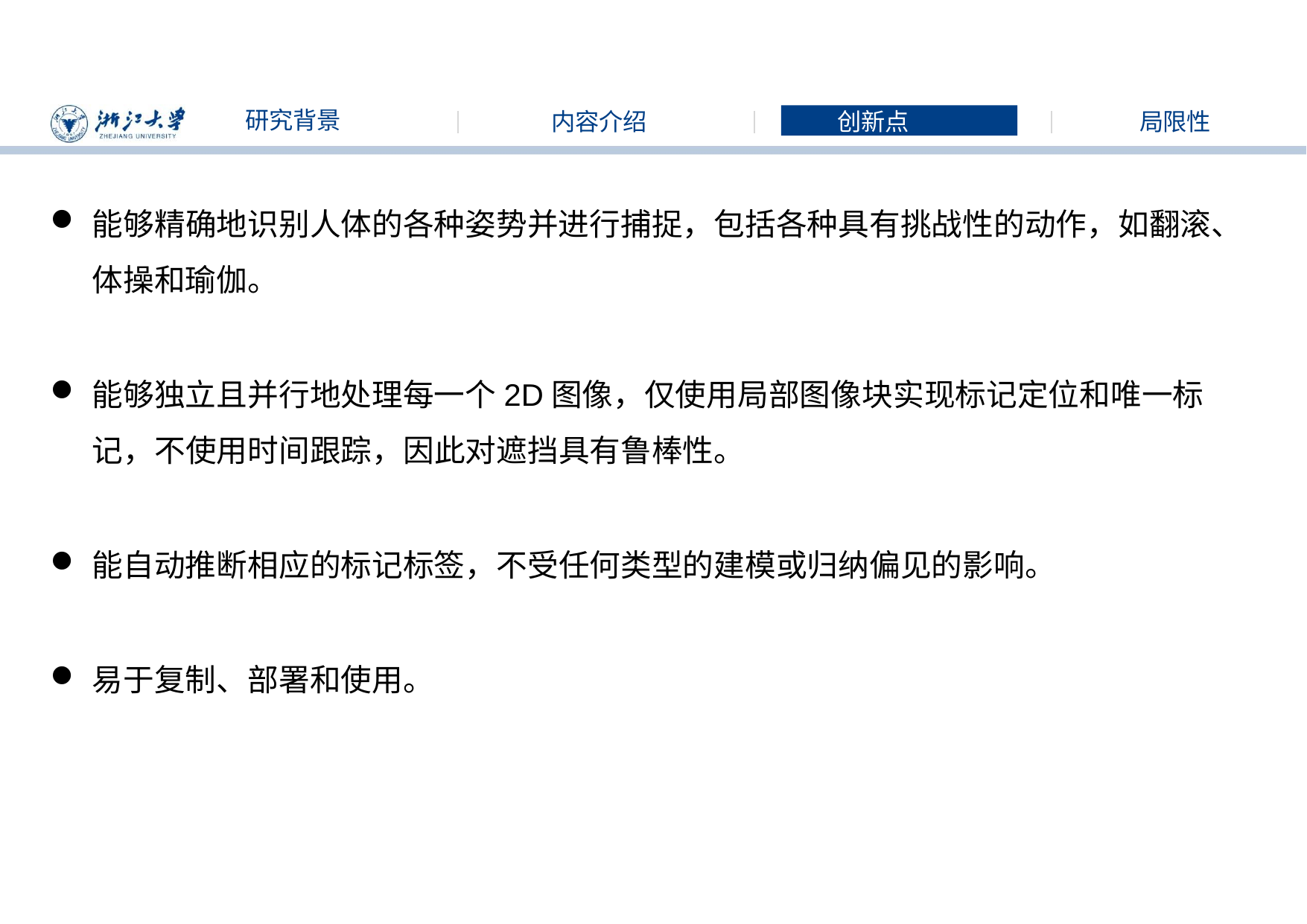

研究背景
内容介绍
局限性
创新点

能够精确地识别人体的各种姿势并进行捕捉，包括各种具有挑战性的动作，如翻滚、体操和瑜伽。

能够独立且并行地处理每一个2D图像，仅使用局部图像块实现标记定位和唯一标记，不使用时间跟踪，因此对遮挡具有鲁棒性。

能自动推断相应的标记标签，不受任何类型的建模或归纳偏见的影响。

易于复制、部署和使用。